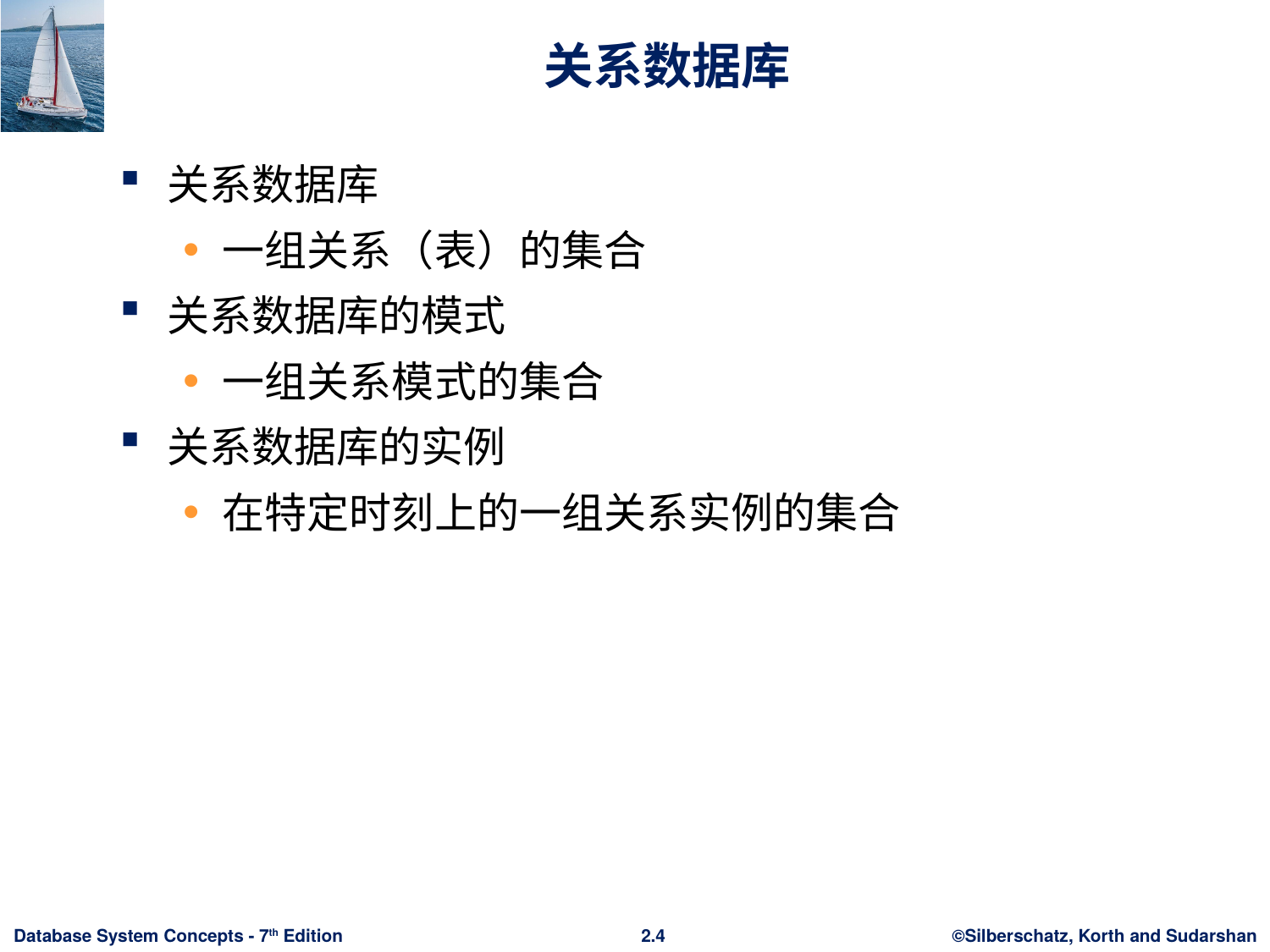

# 关系数据库
关系数据库
一组关系（表）的集合
关系数据库的模式
一组关系模式的集合
关系数据库的实例
在特定时刻上的一组关系实例的集合